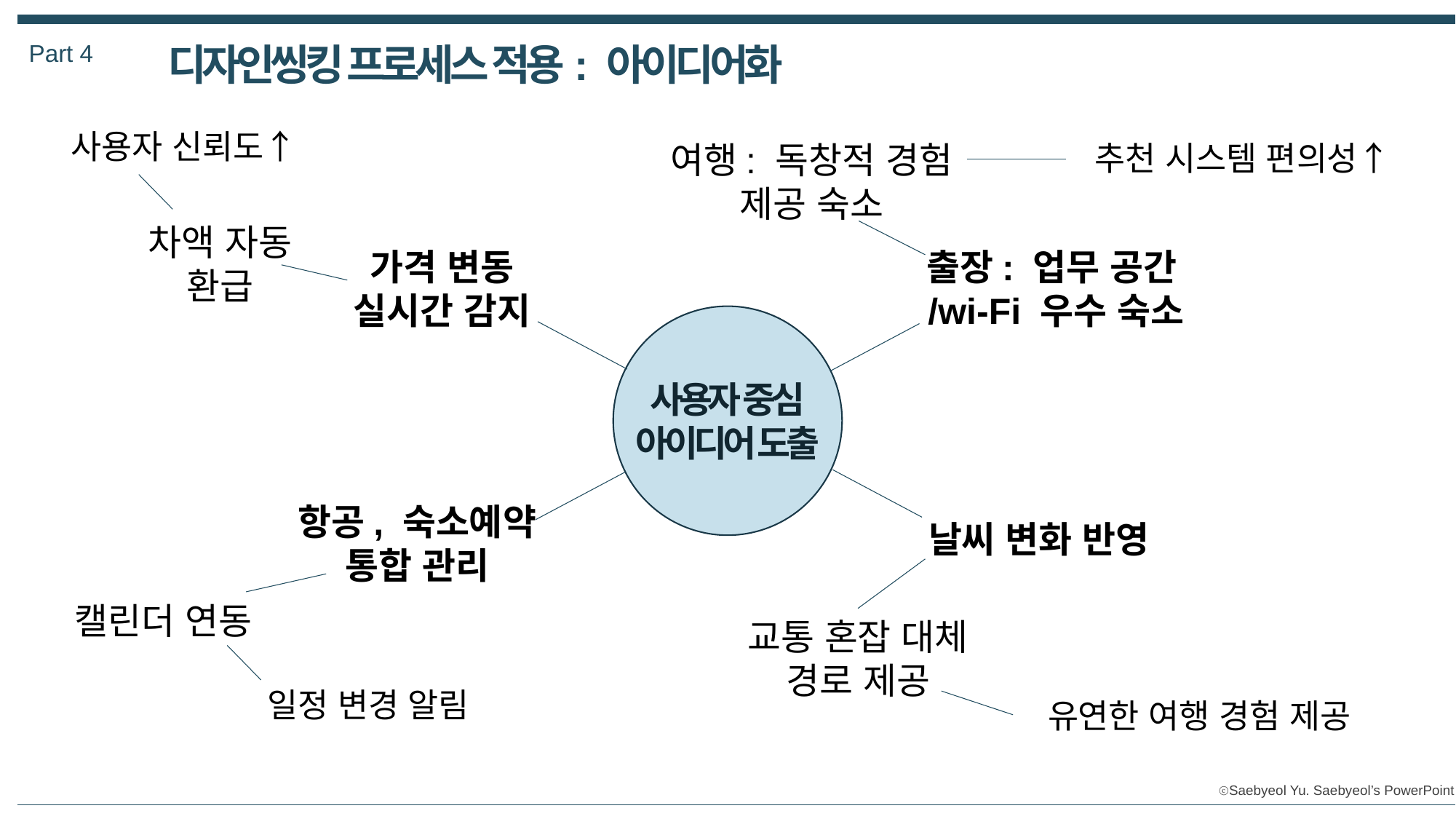

Part 4
디자인씽킹 프로세스 적용: 아이디어화
사용자 신뢰도↑
여행: 독창적 경험 제공 숙소
추천 시스템 편의성↑
차액 자동 환급
가격 변동 실시간 감지
출장: 업무 공간/wi-Fi 우수 숙소

사용자 중심
아이디어 도출
항공, 숙소예약 통합 관리
날씨 변화 반영
캘린더 연동
교통 혼잡 대체 경로 제공
일정 변경 알림
유연한 여행 경험 제공